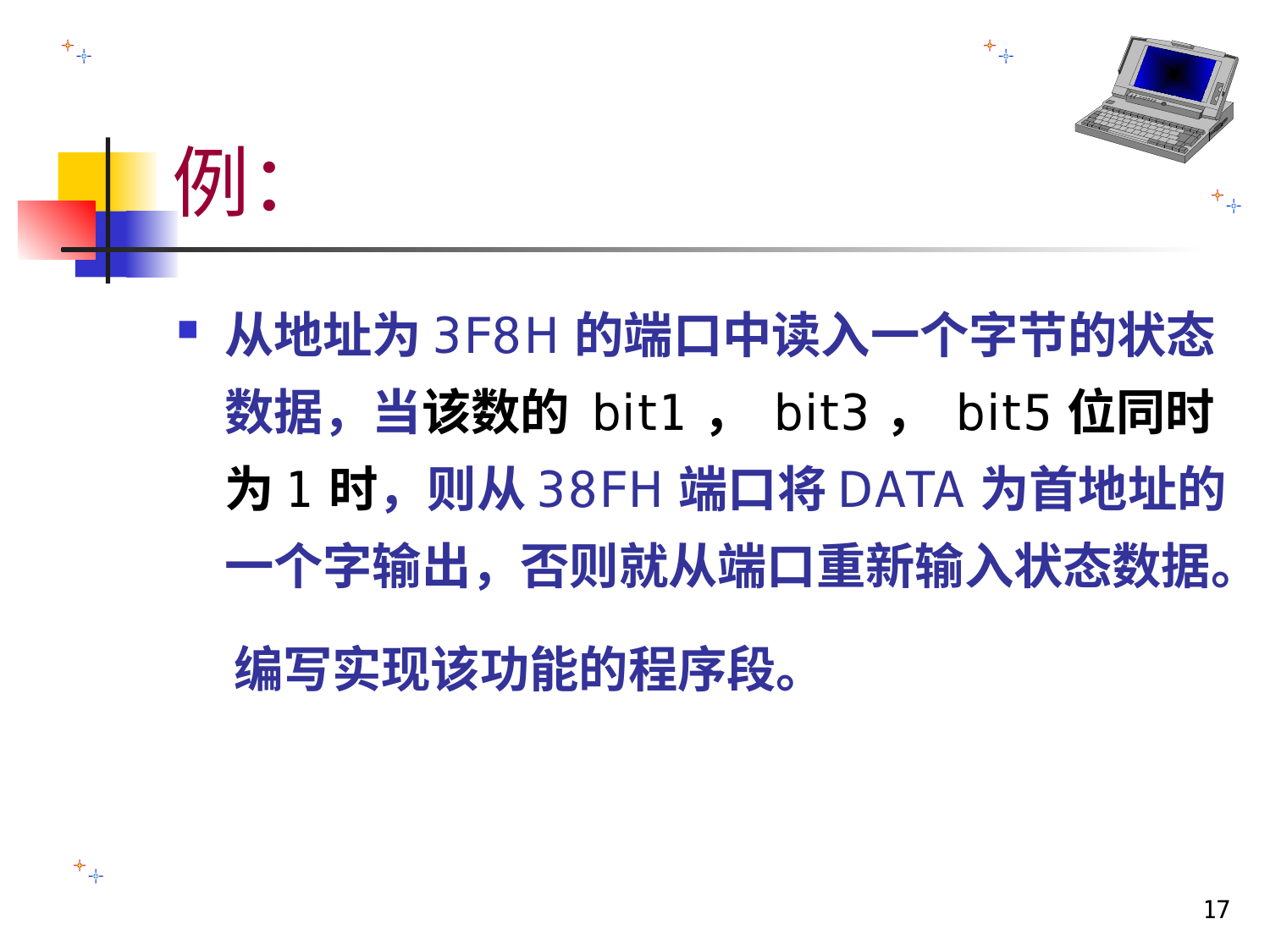

# 例：
从地址为3F8H的端口中读入一个字节的状态数据，当该数的 bit1， bit3， bit5位同时为1时，则从38FH端口将DATA为首地址的一个字输出，否则就从端口重新输入状态数据。
    编写实现该功能的程序段。
17